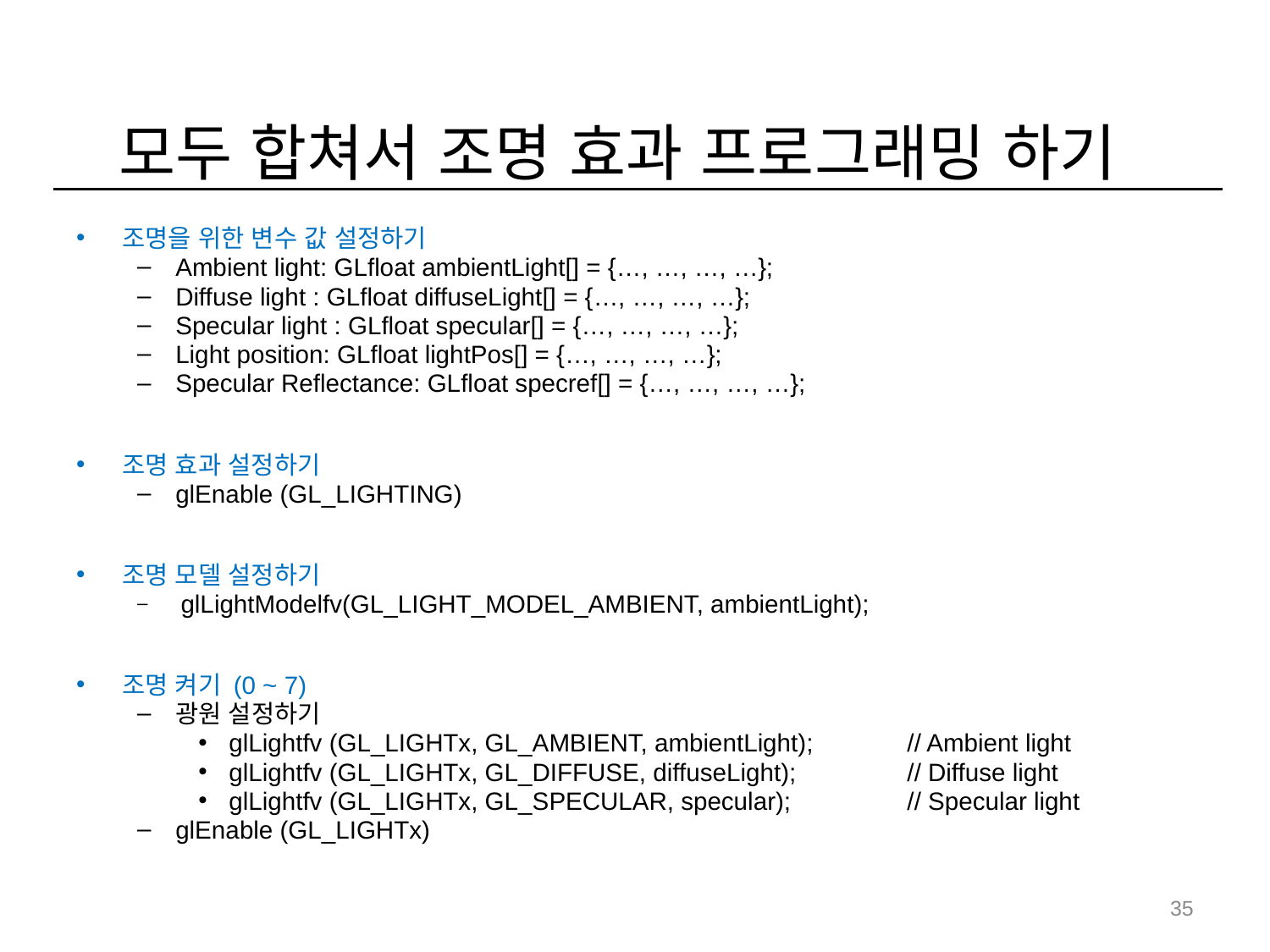

# 모두 합쳐서 조명 효과 프로그래밍 하기
조명을 위한 변수 값 설정하기
Ambient light: GLfloat ambientLight[] = {…, …, …, …};
Diffuse light : GLfloat diffuseLight[] = {…, …, …, …};
Specular light : GLfloat specular[] = {…, …, …, …};
Light position: GLfloat lightPos[] = {…, …, …, …};
Specular Reflectance: GLfloat specref[] = {…, …, …, …};

조명 효과 설정하기
glEnable (GL_LIGHTING)

조명 모델 설정하기
 glLightModelfv(GL_LIGHT_MODEL_AMBIENT, ambientLight);

조명 켜기 (0 ~ 7)
광원 설정하기
glLightfv (GL_LIGHTx, GL_AMBIENT, ambientLight);		// Ambient light
glLightfv (GL_LIGHTx, GL_DIFFUSE, diffuseLight); 		// Diffuse light
glLightfv (GL_LIGHTx, GL_SPECULAR, specular); 		// Specular light
glEnable (GL_LIGHTx)
35